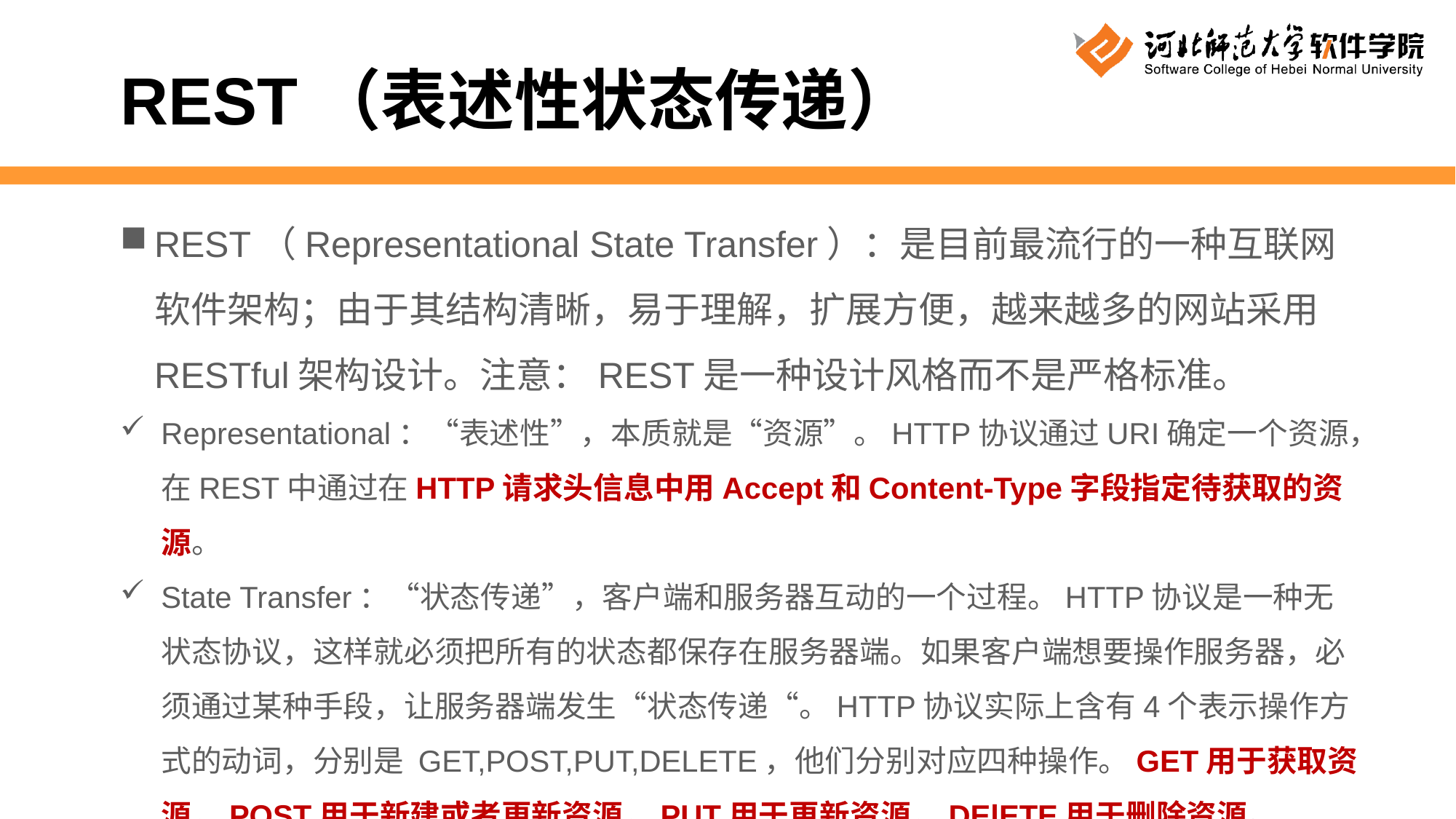

REST（表述性状态传递）
REST（Representational State Transfer）：是目前最流行的一种互联网软件架构；由于其结构清晰，易于理解，扩展方便，越来越多的网站采用RESTful架构设计。注意：REST是一种设计风格而不是严格标准。
Representational：“表述性”，本质就是“资源”。HTTP协议通过URI确定一个资源，在REST中通过在HTTP请求头信息中用Accept和Content-Type字段指定待获取的资源。
State Transfer：“状态传递”，客户端和服务器互动的一个过程。HTTP协议是一种无状态协议，这样就必须把所有的状态都保存在服务器端。如果客户端想要操作服务器，必须通过某种手段，让服务器端发生“状态传递“。HTTP协议实际上含有4个表示操作方式的动词，分别是 GET,POST,PUT,DELETE，他们分别对应四种操作。GET用于获取资源，POST用于新建或者更新资源，PUT用于更新资源，DElETE用于删除资源。